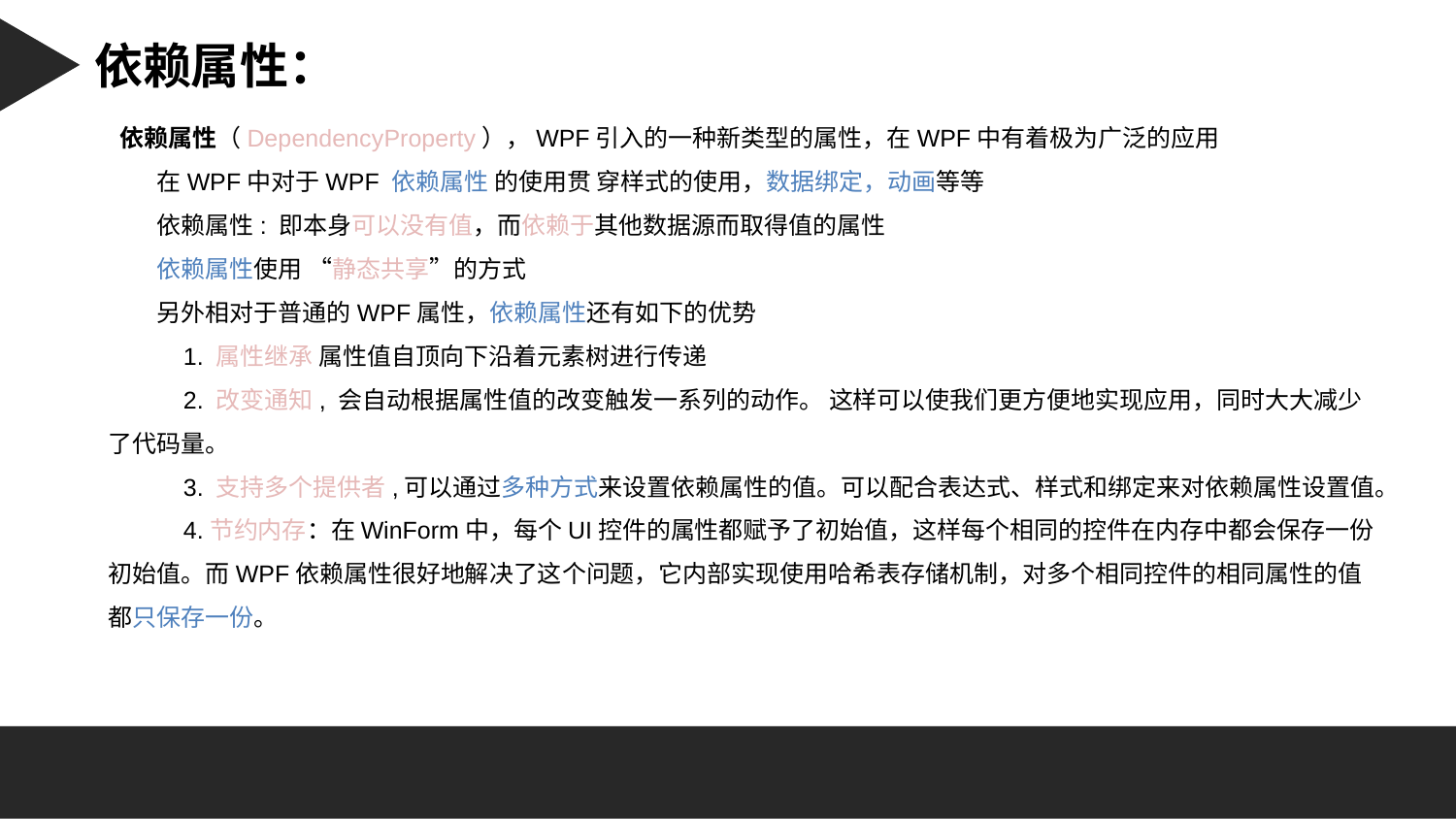

Character 字符串：

依赖属性：
 依赖属性（DependencyProperty），WPF引入的一种新类型的属性，在WPF中有着极为广泛的应用
        在WPF中对于WPF 依赖属性 的使用贯 穿样式的使用，数据绑定，动画等等
        依赖属性: 即本身可以没有值，而依赖于其他数据源而取得值的属性
        依赖属性使用 “静态共享”的方式
        另外相对于普通的WPF属性，依赖属性还有如下的优势
           1. 属性继承 属性值自顶向下沿着元素树进行传递
           2. 改变通知, 会自动根据属性值的改变触发一系列的动作。 这样可以使我们更方便地实现应用，同时大大减少了代码量。
           3. 支持多个提供者,可以通过多种方式来设置依赖属性的值。可以配合表达式、样式和绑定来对依赖属性设置值。
           4.节约内存：在WinForm中，每个UI控件的属性都赋予了初始值，这样每个相同的控件在内存中都会保存一份初始值。而WPF依赖属性很好地解决了这个问题，它内部实现使用哈希表存储机制，对多个相同控件的相同属性的值都只保存一份。